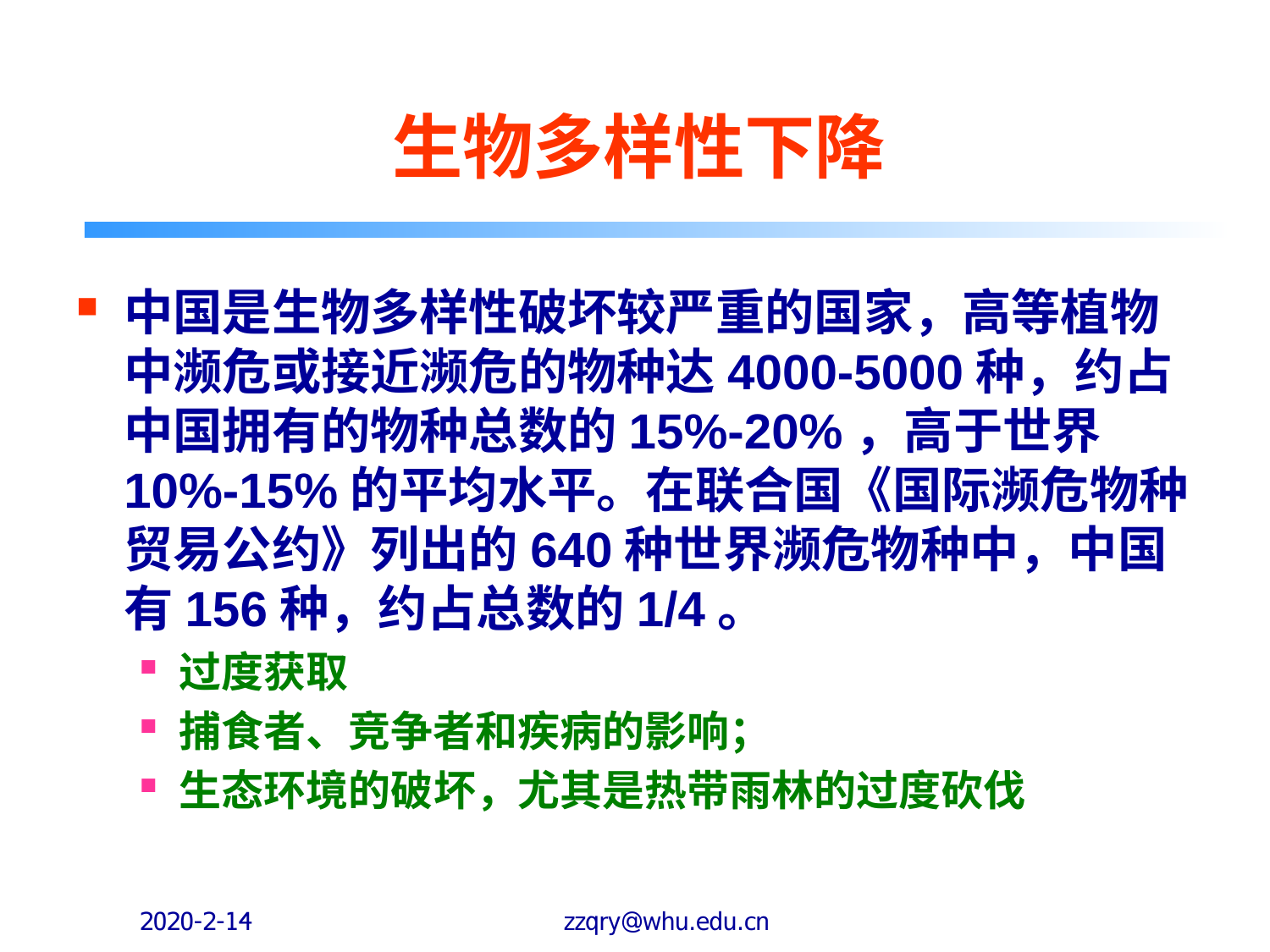

# 生物多样性下降
中国是生物多样性破坏较严重的国家，高等植物中濒危或接近濒危的物种达4000-5000种，约占中国拥有的物种总数的15%-20%，高于世界10%-15%的平均水平。在联合国《国际濒危物种贸易公约》列出的640种世界濒危物种中，中国有156种，约占总数的1/4。
过度获取
捕食者、竞争者和疾病的影响；
生态环境的破坏，尤其是热带雨林的过度砍伐
2020-2-14
zzqry@whu.edu.cn